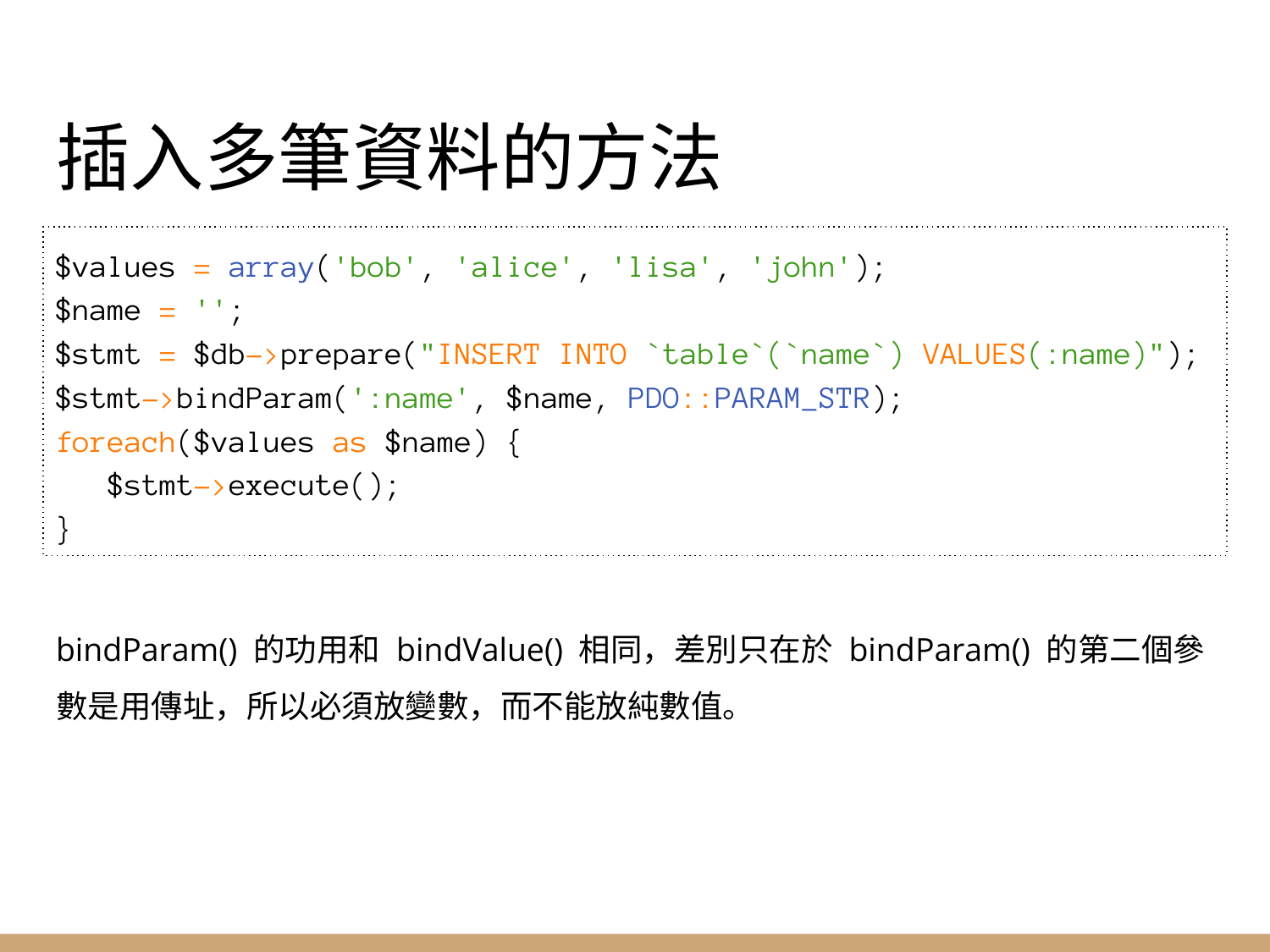

# 插入多筆資料的方法
$values = array('bob', 'alice', 'lisa', 'john');
$name = '';
$stmt = $db->prepare("INSERT INTO `table`(`name`) VALUES(:name)");
$stmt->bindParam(':name', $name, PDO::PARAM_STR);
foreach($values as $name) {
   $stmt->execute();
}
bindParam() 的功用和 bindValue() 相同，差別只在於 bindParam() 的第二個參數是用傳址，所以必須放變數，而不能放純數值。